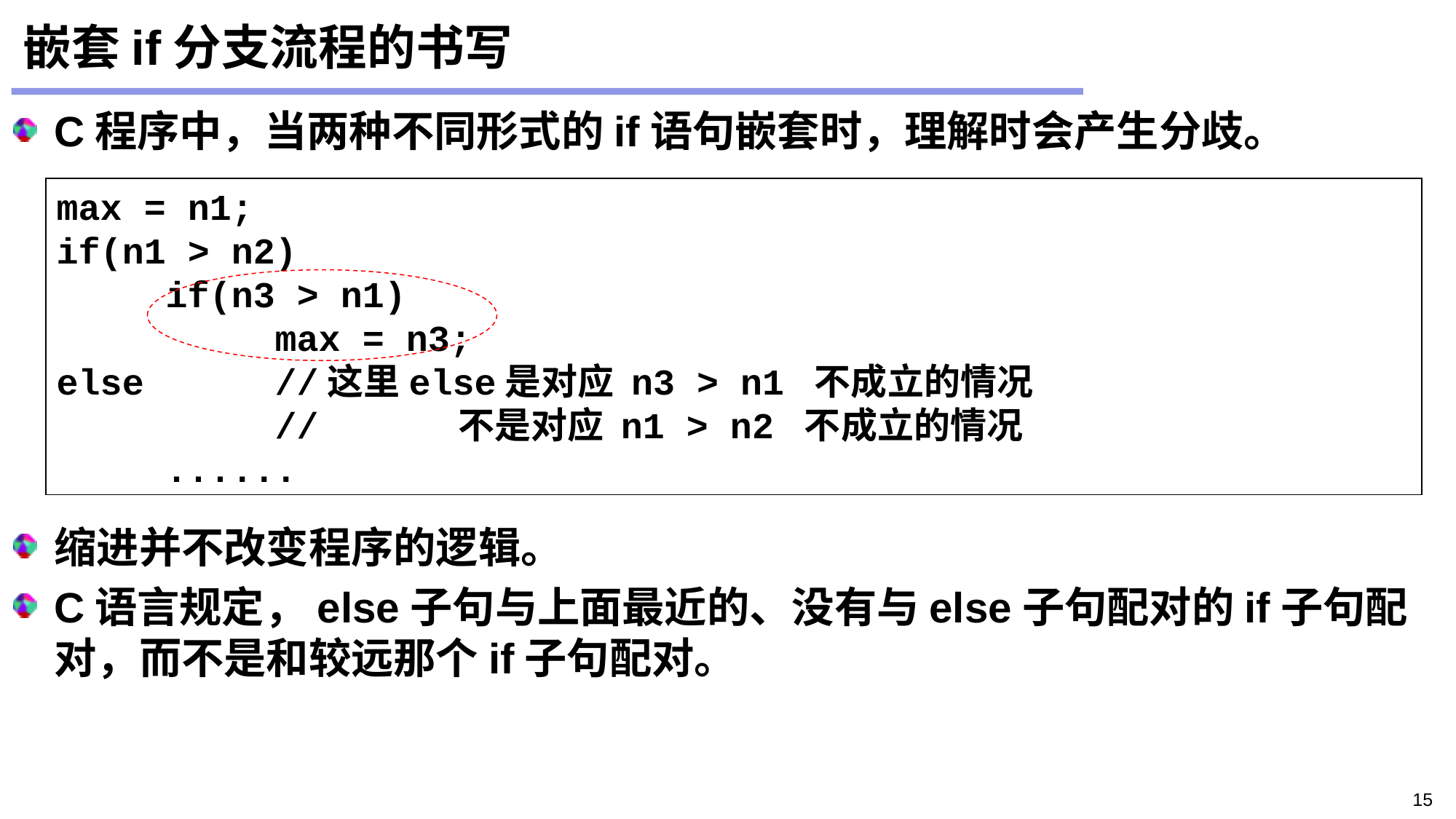

嵌套if分支流程的书写
C程序中，当两种不同形式的if语句嵌套时，理解时会产生分歧。

缩进并不改变程序的逻辑。
C语言规定，else子句与上面最近的、没有与else子句配对的if子句配对，而不是和较远那个if子句配对。
max = n1;
if(n1 > n2)
	if(n3 > n1)
		max = n3;
else		//这里else是对应 n3 > n1 不成立的情况
		//      不是对应 n1 > n2 不成立的情况
	......

15